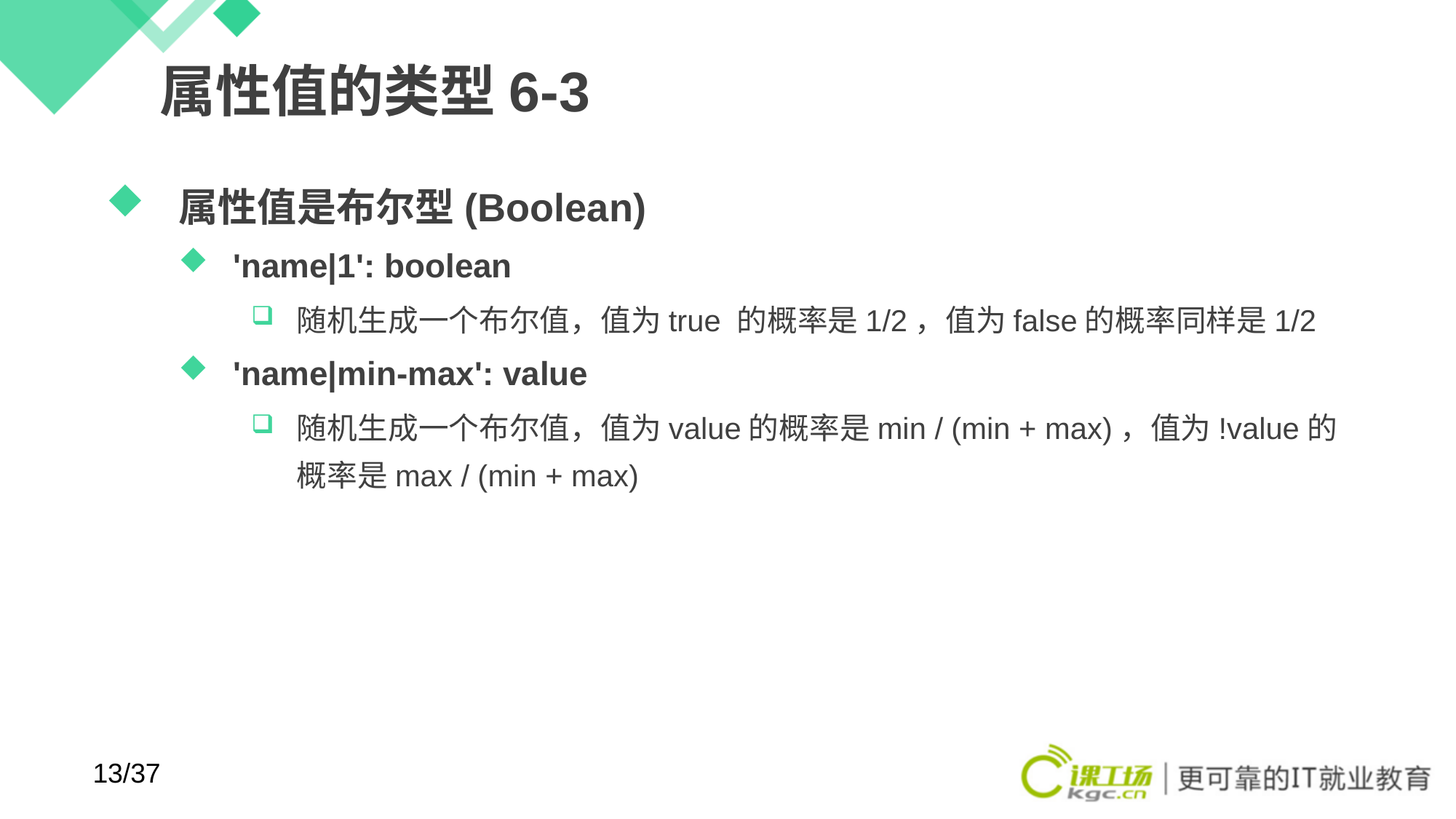

# 属性值的类型6-3
属性值是布尔型(Boolean)
'name|1': boolean
随机生成一个布尔值，值为true 的概率是1/2，值为false的概率同样是1/2
'name|min-max': value
随机生成一个布尔值，值为value的概率是min / (min + max)，值为!value的概率是max / (min + max)